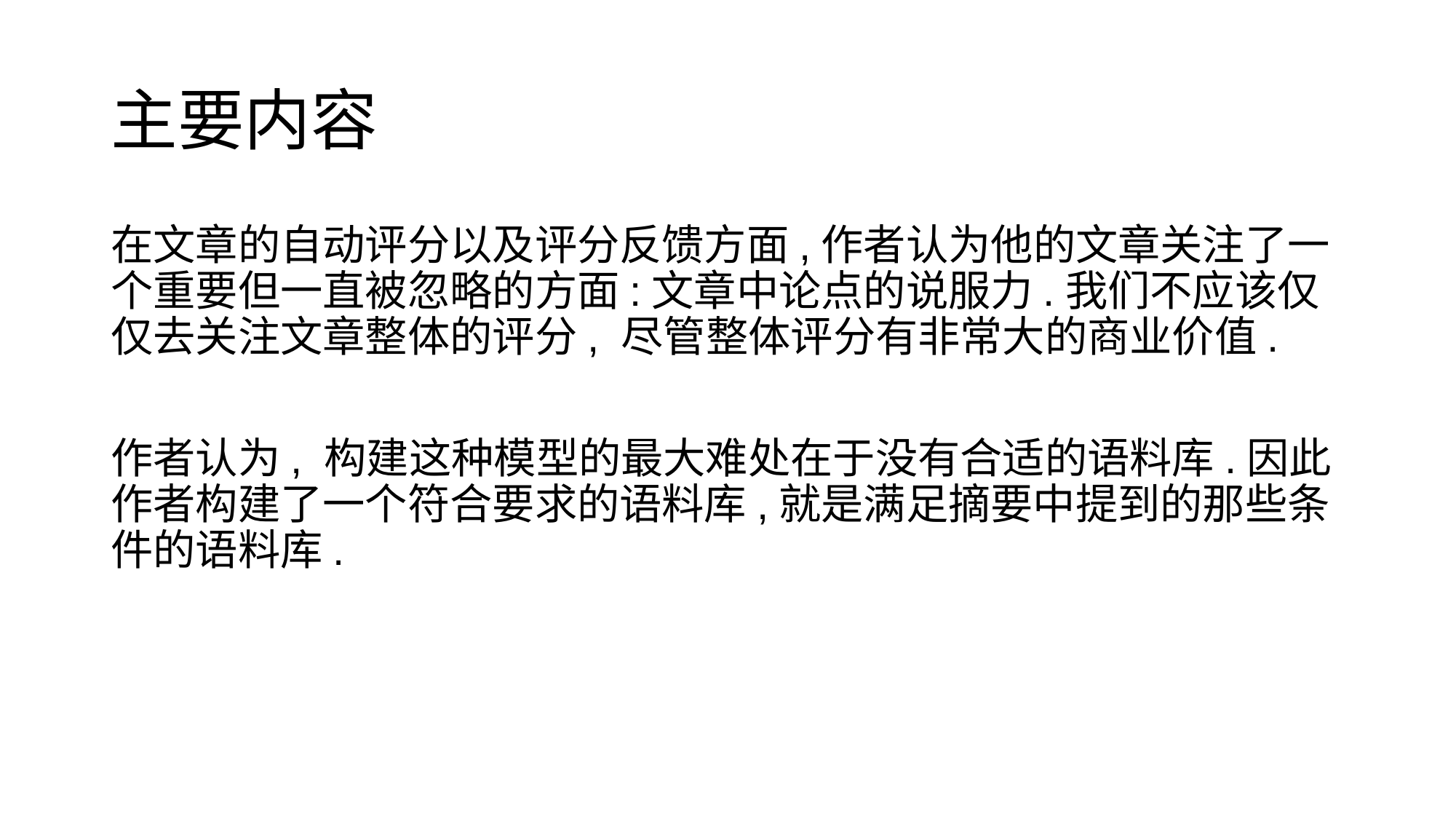

# 主要内容
在文章的自动评分以及评分反馈方面,作者认为他的文章关注了一个重要但一直被忽略的方面:文章中论点的说服力.我们不应该仅仅去关注文章整体的评分, 尽管整体评分有非常大的商业价值.

作者认为, 构建这种模型的最大难处在于没有合适的语料库.因此作者构建了一个符合要求的语料库,就是满足摘要中提到的那些条件的语料库.